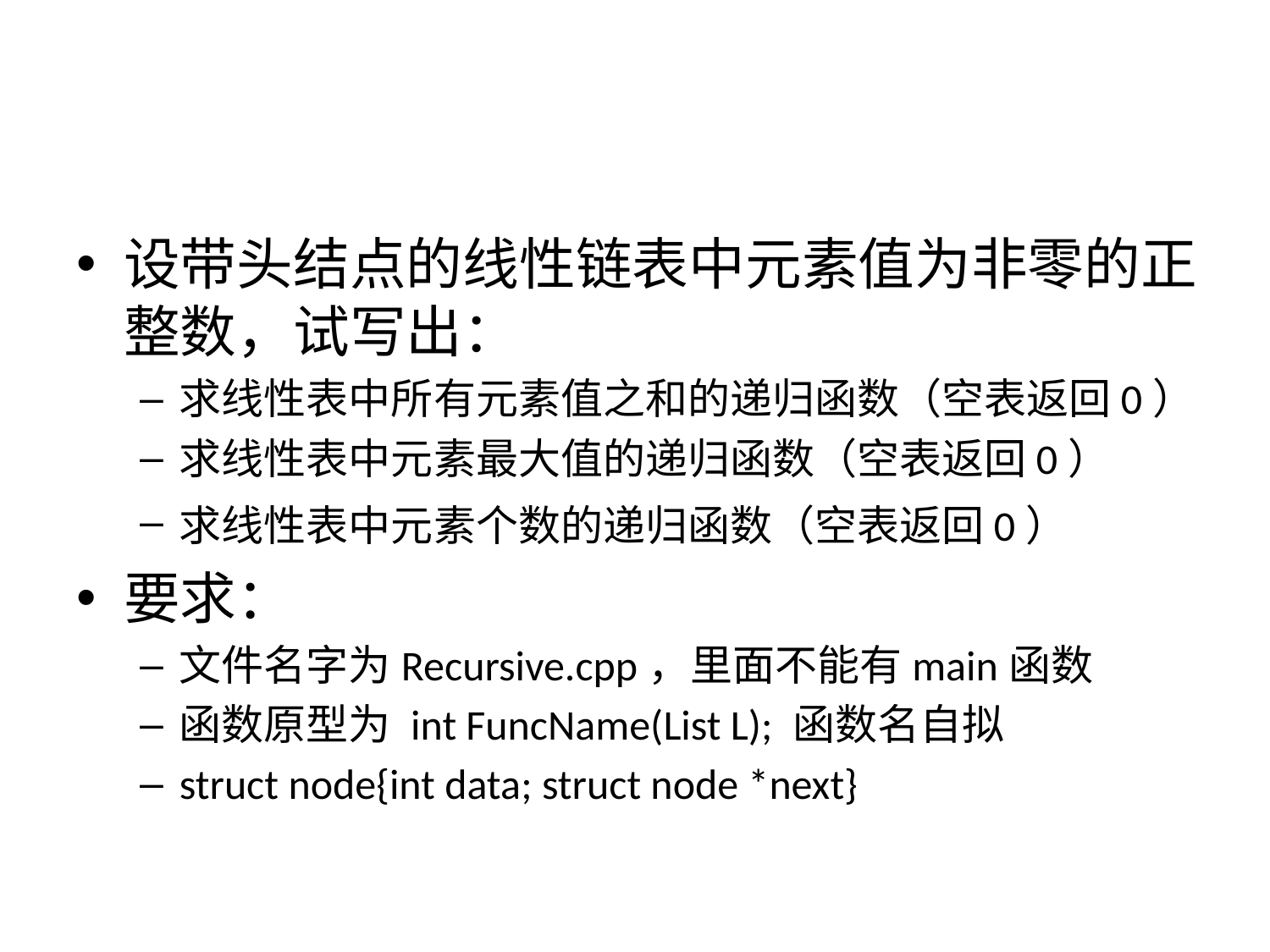

#
设带头结点的线性链表中元素值为非零的正整数，试写出：
求线性表中所有元素值之和的递归函数（空表返回0）
求线性表中元素最大值的递归函数（空表返回0）
求线性表中元素个数的递归函数（空表返回0）
要求：
文件名字为Recursive.cpp，里面不能有main函数
函数原型为 int FuncName(List L); 函数名自拟
struct node{int data; struct node *next}